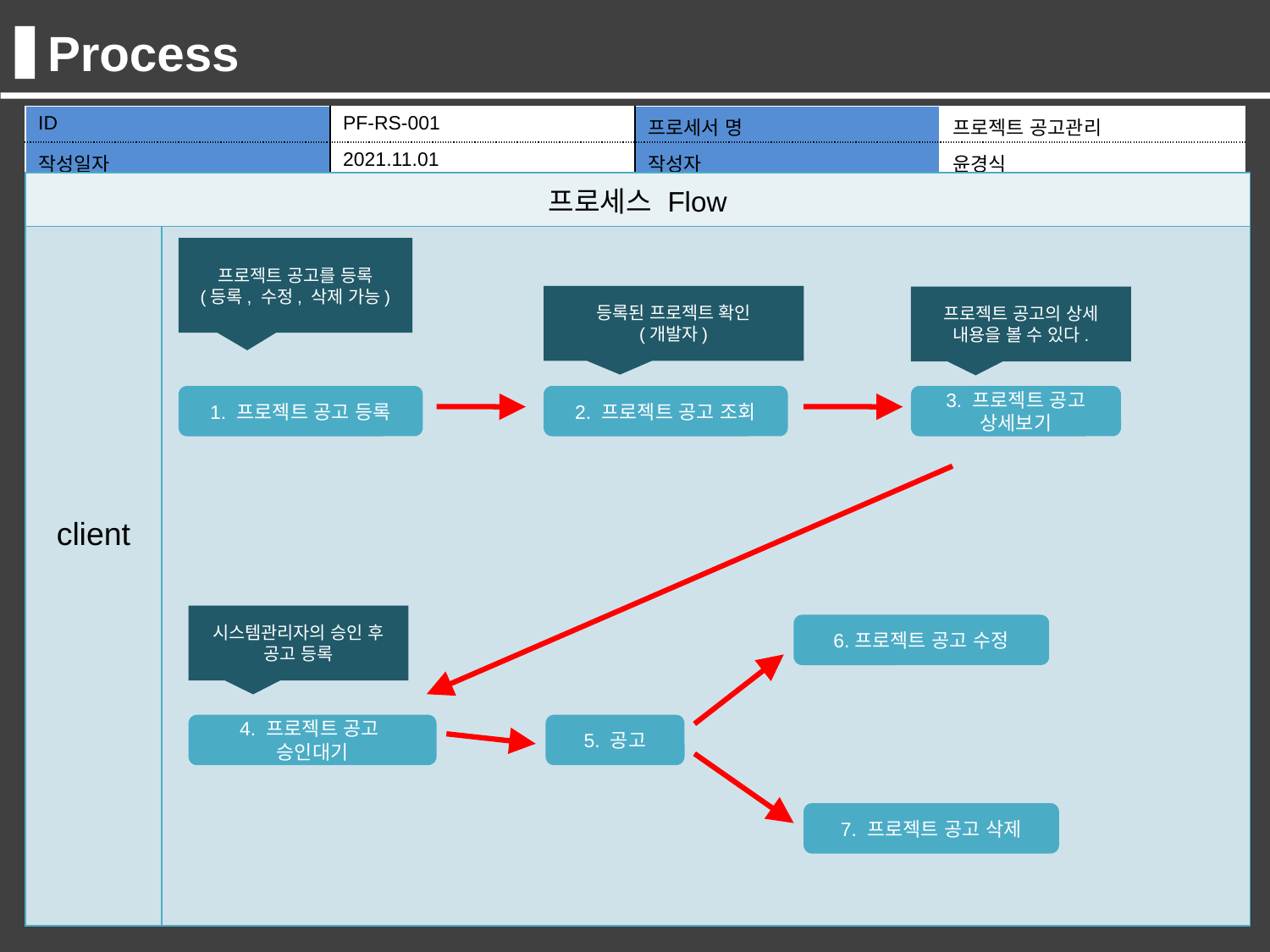

Process

| ID | PF-RS-001 | 프로세서 명 | 프로젝트 공고관리 |
| --- | --- | --- | --- |
| 작성일자 | 2021.11.01 | 작성자 | 윤경식 |
| 프로세스 Flow |  |
| --- | --- |
| client |  |
프로젝트 공고를 등록
(등록, 수정, 삭제 가능)
등록된 프로젝트 확인
(개발자)
프로젝트 공고의 상세 내용을 볼 수 있다.
1. 프로젝트 공고 등록
2. 프로젝트 공고 조회
3. 프로젝트 공고
상세보기
시스템관리자의 승인 후 공고 등록
6.프로젝트 공고 수정
4. 프로젝트 공고
승인대기
5. 공고
7. 프로젝트 공고 삭제